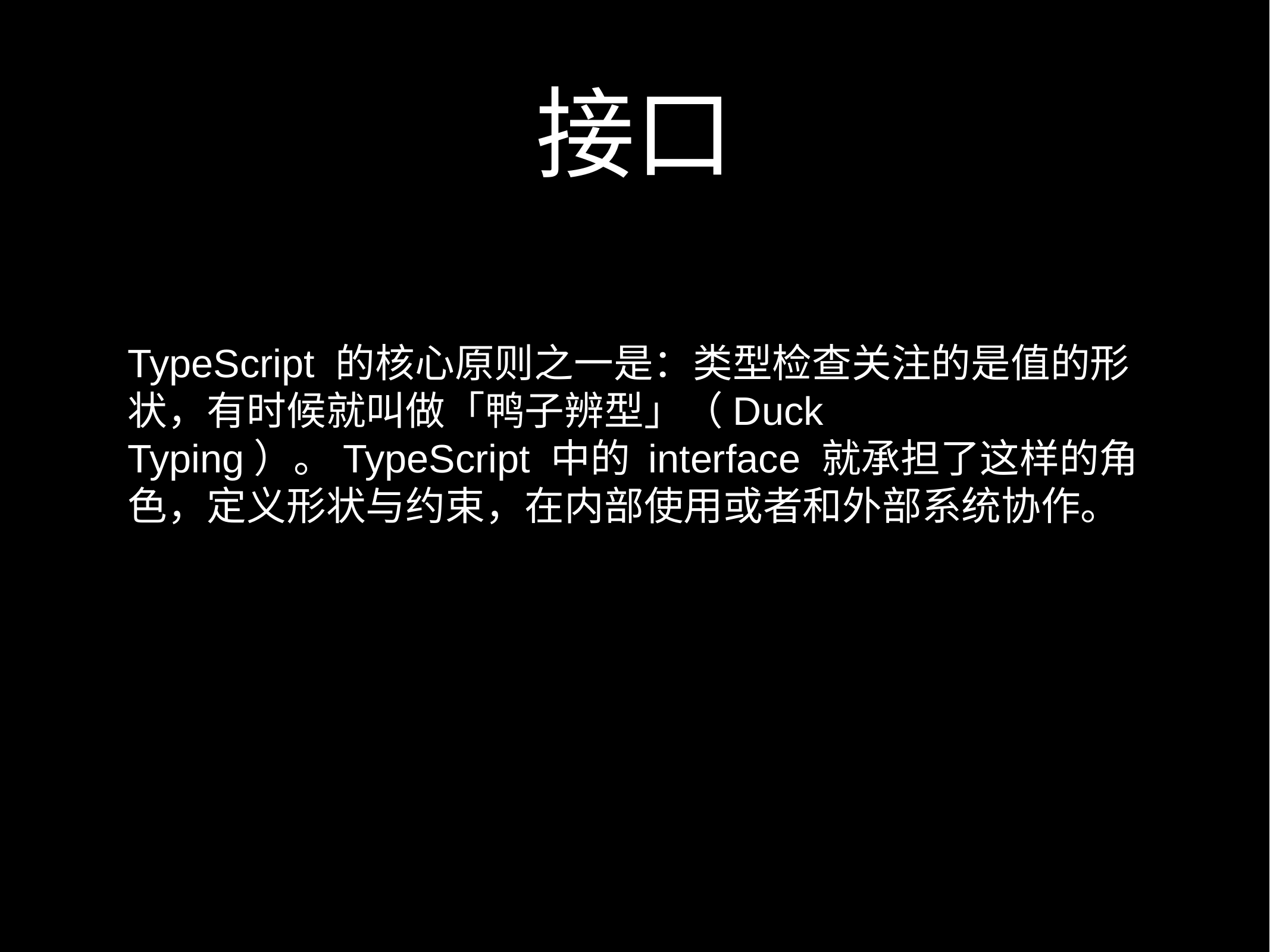

# 接口
TypeScript 的核心原则之一是：类型检查关注的是值的形状，有时候就叫做「鸭子辨型」（Duck Typing）。TypeScript 中的 interface 就承担了这样的角色，定义形状与约束，在内部使用或者和外部系统协作。